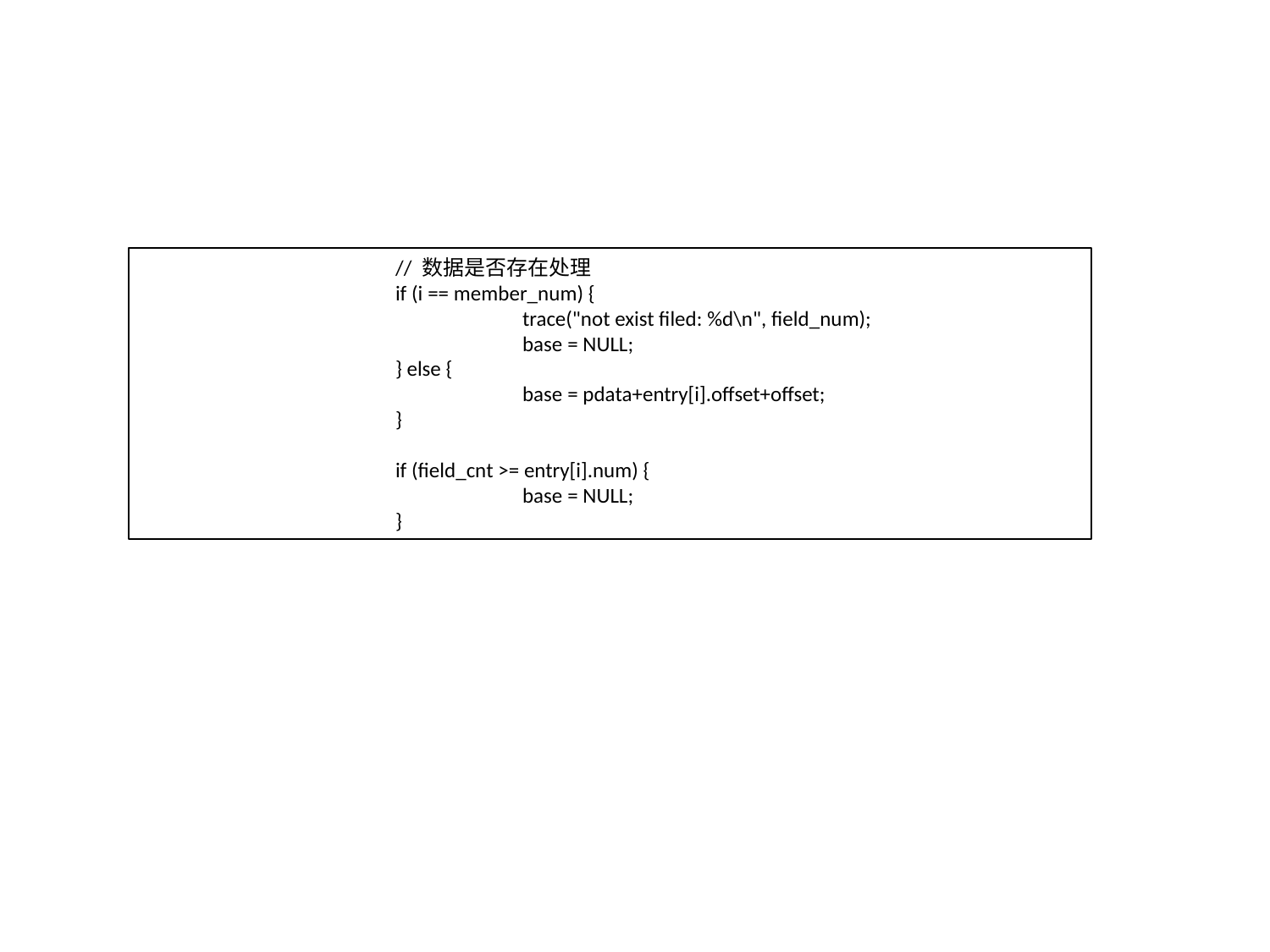

// 数据是否存在处理
		if (i == member_num) {
			trace("not exist filed: %d\n", field_num);
			base = NULL;
		} else {
			base = pdata+entry[i].offset+offset;
		}

		if (field_cnt >= entry[i].num) {
			base = NULL;
		}